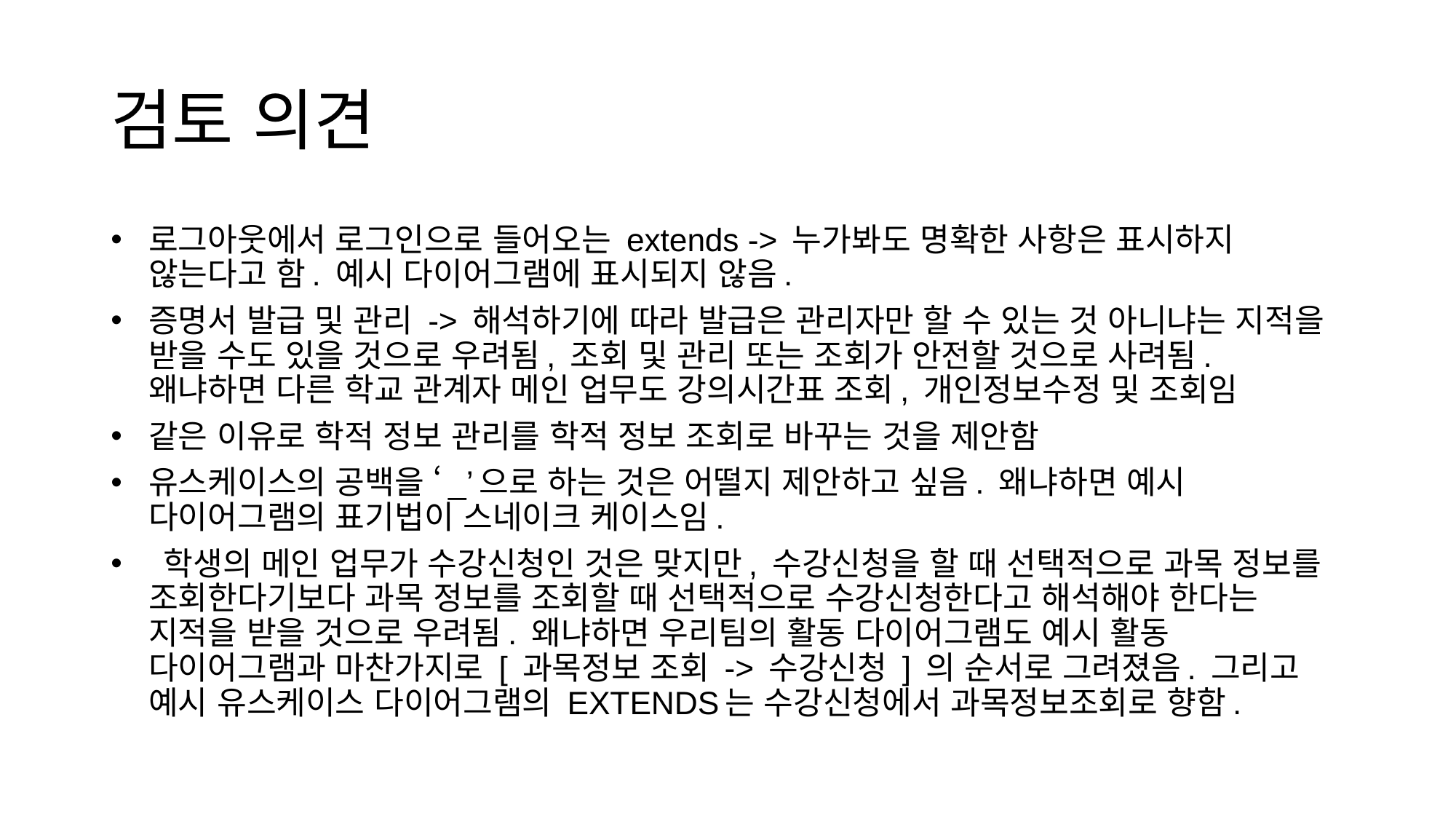

# 검토 의견
로그아웃에서 로그인으로 들어오는 extends -> 누가봐도 명확한 사항은 표시하지 않는다고 함. 예시 다이어그램에 표시되지 않음.
증명서 발급 및 관리 -> 해석하기에 따라 발급은 관리자만 할 수 있는 것 아니냐는 지적을 받을 수도 있을 것으로 우려됨, 조회 및 관리 또는 조회가 안전할 것으로 사려됨. 왜냐하면 다른 학교 관계자 메인 업무도 강의시간표 조회, 개인정보수정 및 조회임
같은 이유로 학적 정보 관리를 학적 정보 조회로 바꾸는 것을 제안함
유스케이스의 공백을 ‘_’으로 하는 것은 어떨지 제안하고 싶음. 왜냐하면 예시 다이어그램의 표기법이 스네이크 케이스임.
 학생의 메인 업무가 수강신청인 것은 맞지만, 수강신청을 할 때 선택적으로 과목 정보를 조회한다기보다 과목 정보를 조회할 때 선택적으로 수강신청한다고 해석해야 한다는 지적을 받을 것으로 우려됨. 왜냐하면 우리팀의 활동 다이어그램도 예시 활동 다이어그램과 마찬가지로 [ 과목정보 조회 -> 수강신청 ] 의 순서로 그려졌음. 그리고 예시 유스케이스 다이어그램의 EXTENDS는 수강신청에서 과목정보조회로 향함.